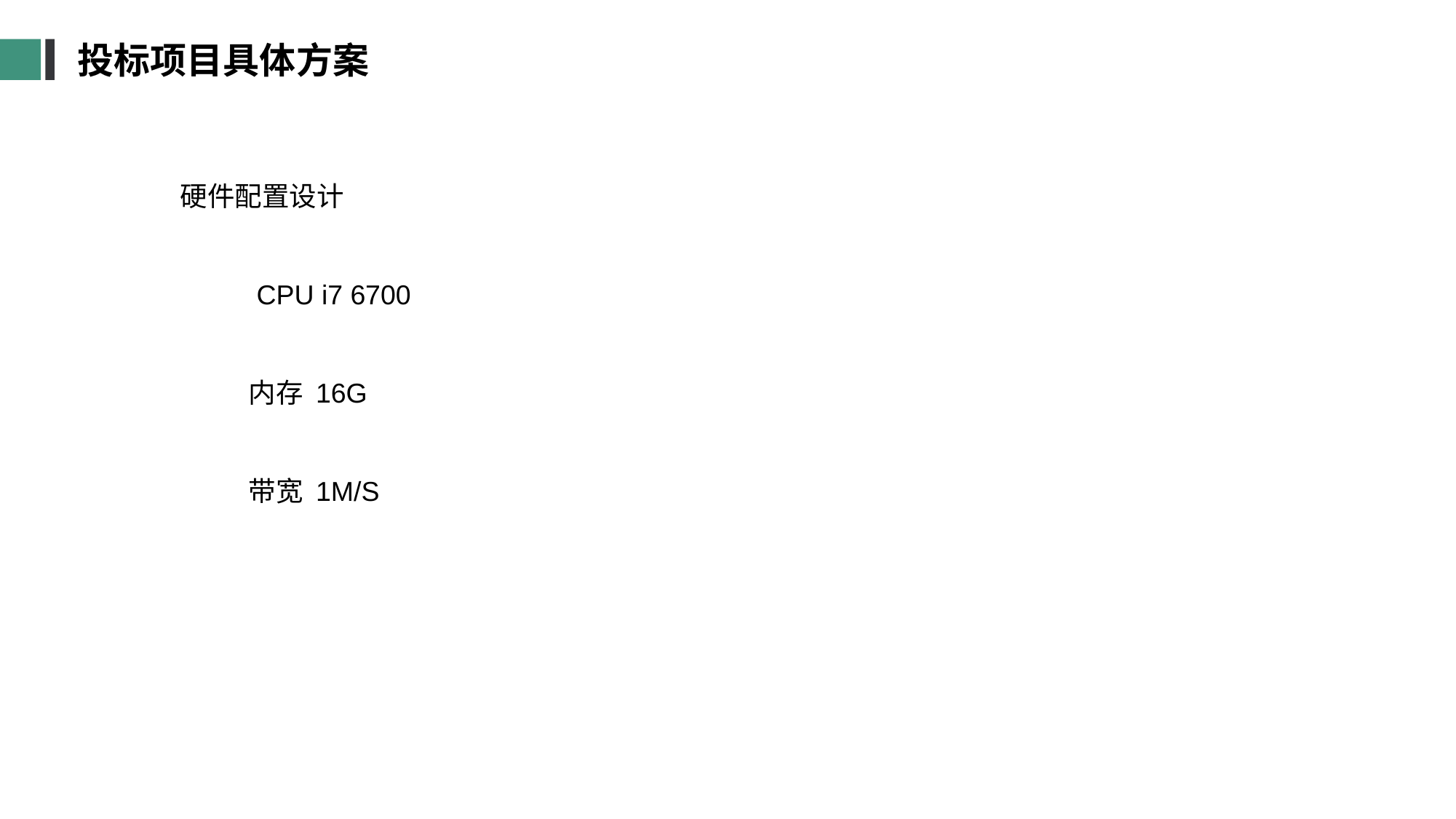

投标项目具体方案

硬件配置设计

          CPU i7 6700

          内存 16G

          带宽 1M/S